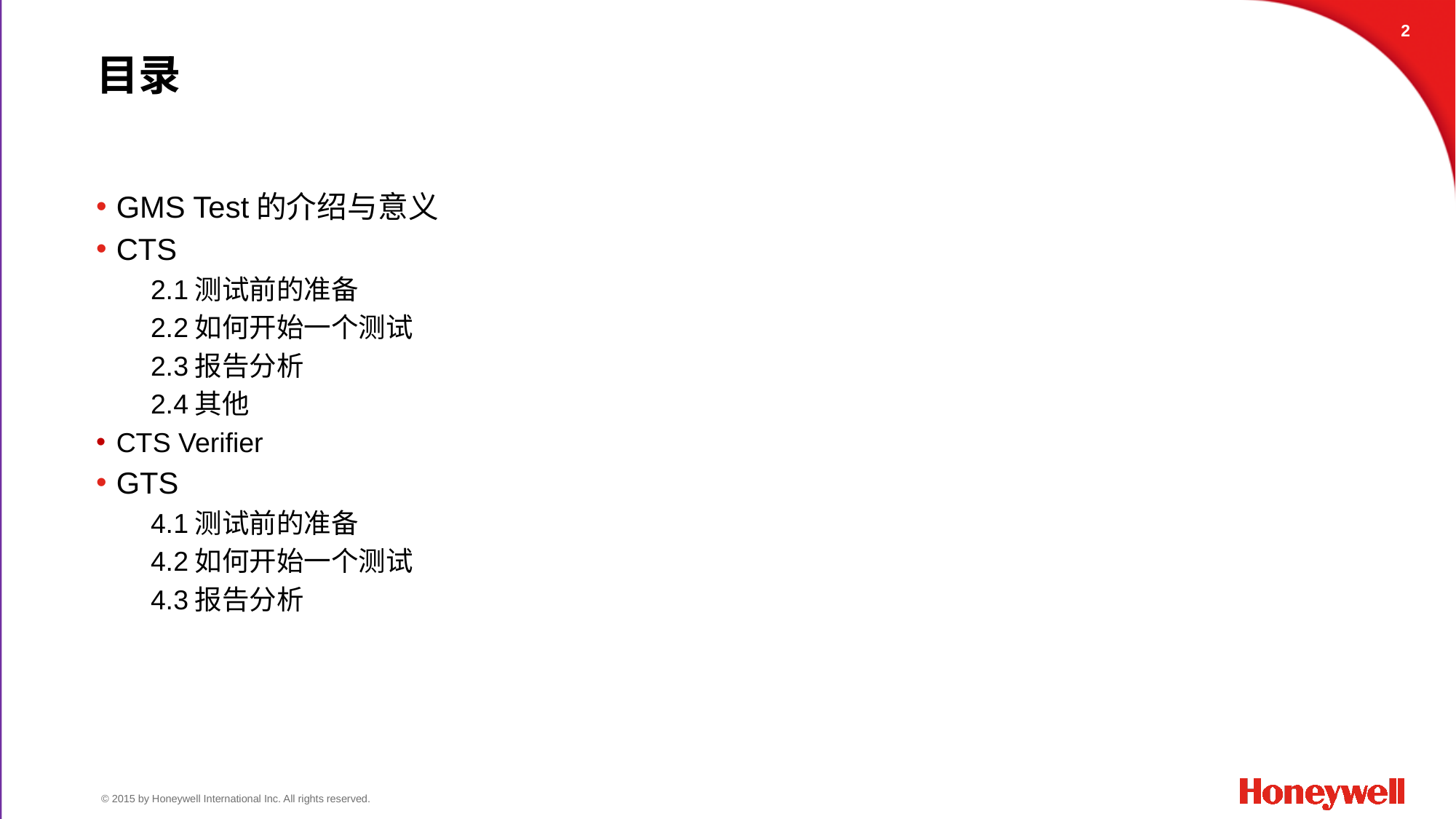

2
# 目录
GMS Test的介绍与意义
CTS
2.1测试前的准备
2.2如何开始一个测试
2.3报告分析
2.4其他
CTS Verifier
GTS
4.1测试前的准备
4.2如何开始一个测试
4.3报告分析